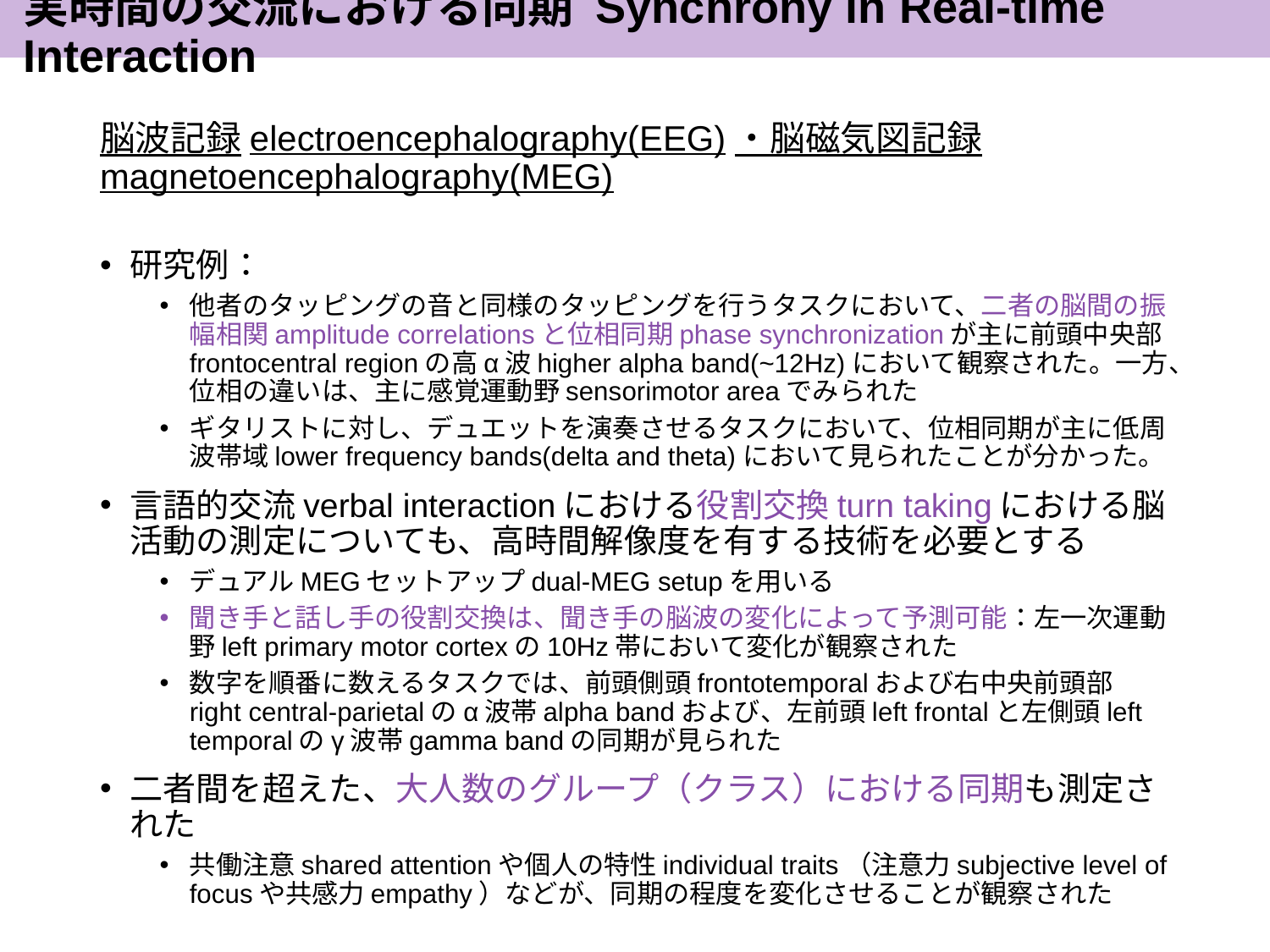

# 実時間の交流における同期 Synchrony in Real-time Interaction
脳波記録electroencephalography(EEG)・脳磁気図記録magnetoencephalography(MEG)
研究例：
他者のタッピングの音と同様のタッピングを行うタスクにおいて、二者の脳間の振幅相関amplitude correlationsと位相同期phase synchronizationが主に前頭中央部frontocentral regionの高α波higher alpha band(~12Hz)において観察された。一方、位相の違いは、主に感覚運動野sensorimotor areaでみられた
ギタリストに対し、デュエットを演奏させるタスクにおいて、位相同期が主に低周波帯域lower frequency bands(delta and theta)において見られたことが分かった。
言語的交流verbal interactionにおける役割交換turn takingにおける脳活動の測定についても、高時間解像度を有する技術を必要とする
デュアルMEGセットアップdual-MEG setupを用いる
聞き手と話し手の役割交換は、聞き手の脳波の変化によって予測可能：左一次運動野left primary motor cortexの10Hz帯において変化が観察された
数字を順番に数えるタスクでは、前頭側頭frontotemporalおよび右中央前頭部right central-parietalのα波帯alpha bandおよび、左前頭left frontalと左側頭left temporalのγ波帯gamma bandの同期が見られた
二者間を超えた、大人数のグループ（クラス）における同期も測定された
共働注意shared attentionや個人の特性individual traits（注意力subjective level of focusや共感力empathy）などが、同期の程度を変化させることが観察された